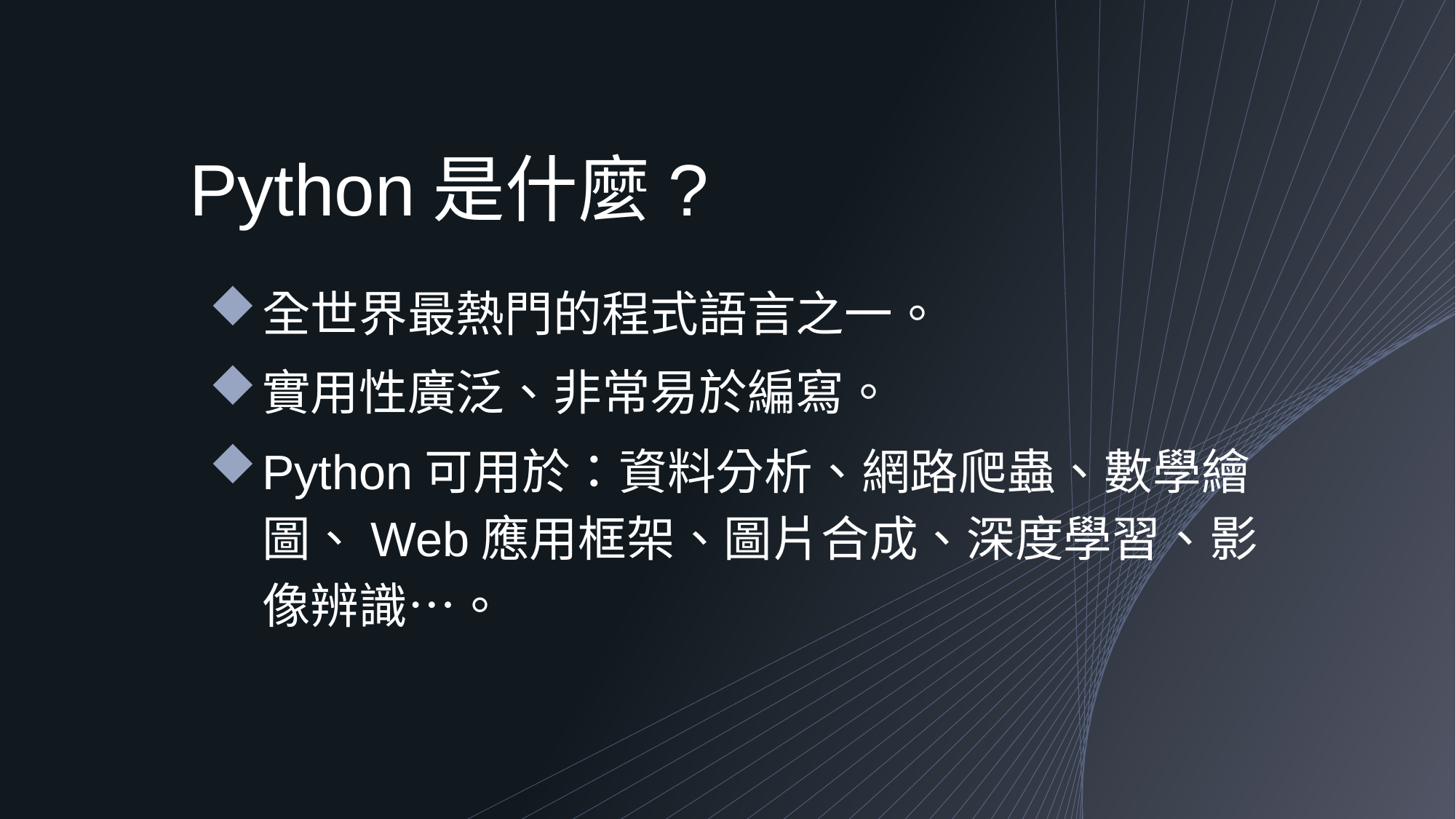

# Python是什麼?
全世界最熱門的程式語言之一。
實用性廣泛、非常易於編寫。
Python可用於：資料分析、網路爬蟲、數學繪圖、Web應用框架、圖片合成、深度學習、影像辨識…。